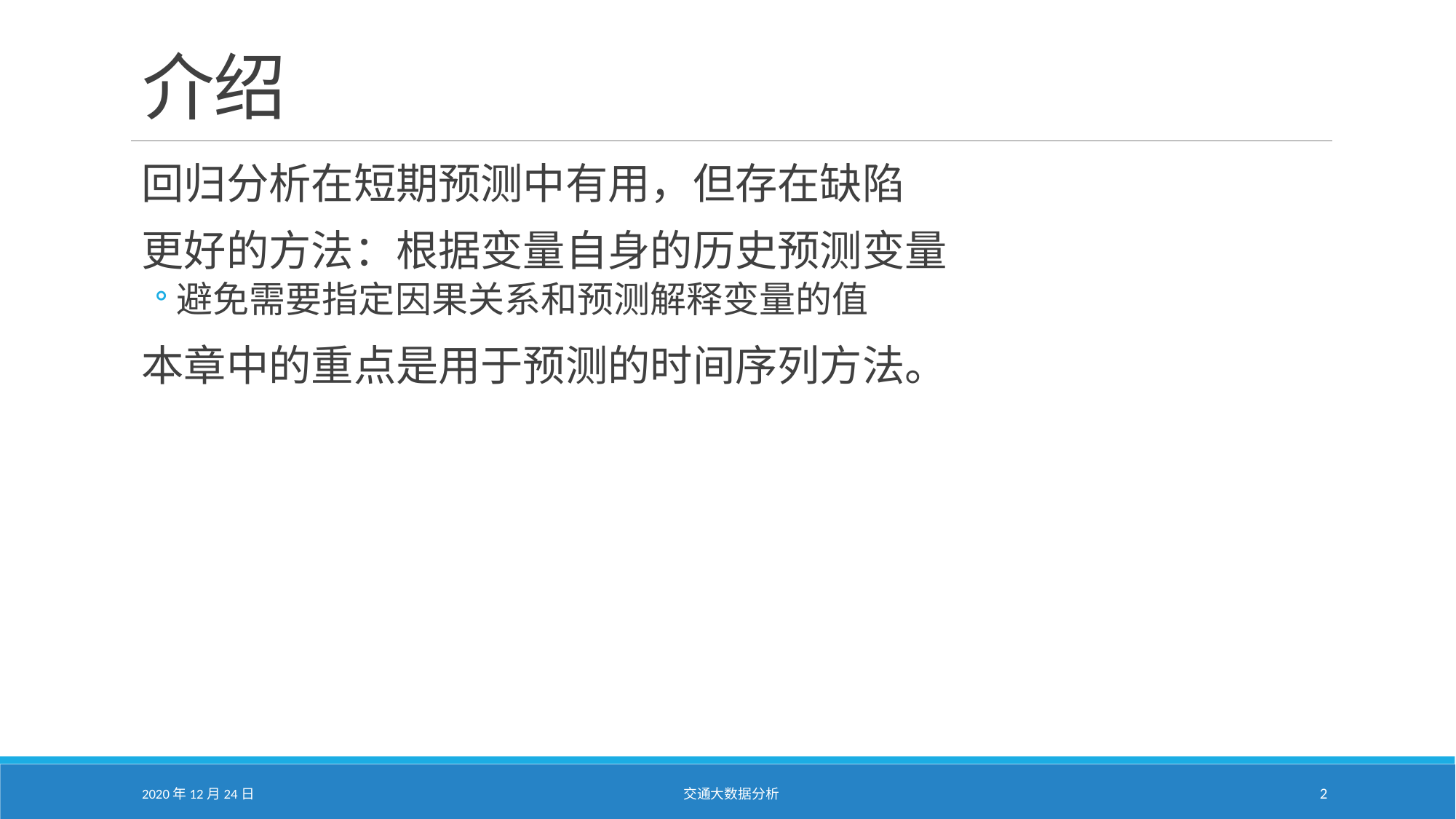

# 介绍
回归分析在短期预测中有用，但存在缺陷
更好的方法：根据变量自身的历史预测变量
避免需要指定因果关系和预测解释变量的值
本章中的重点是用于预测的时间序列方法。
2020年12月24日
交通大数据分析
2